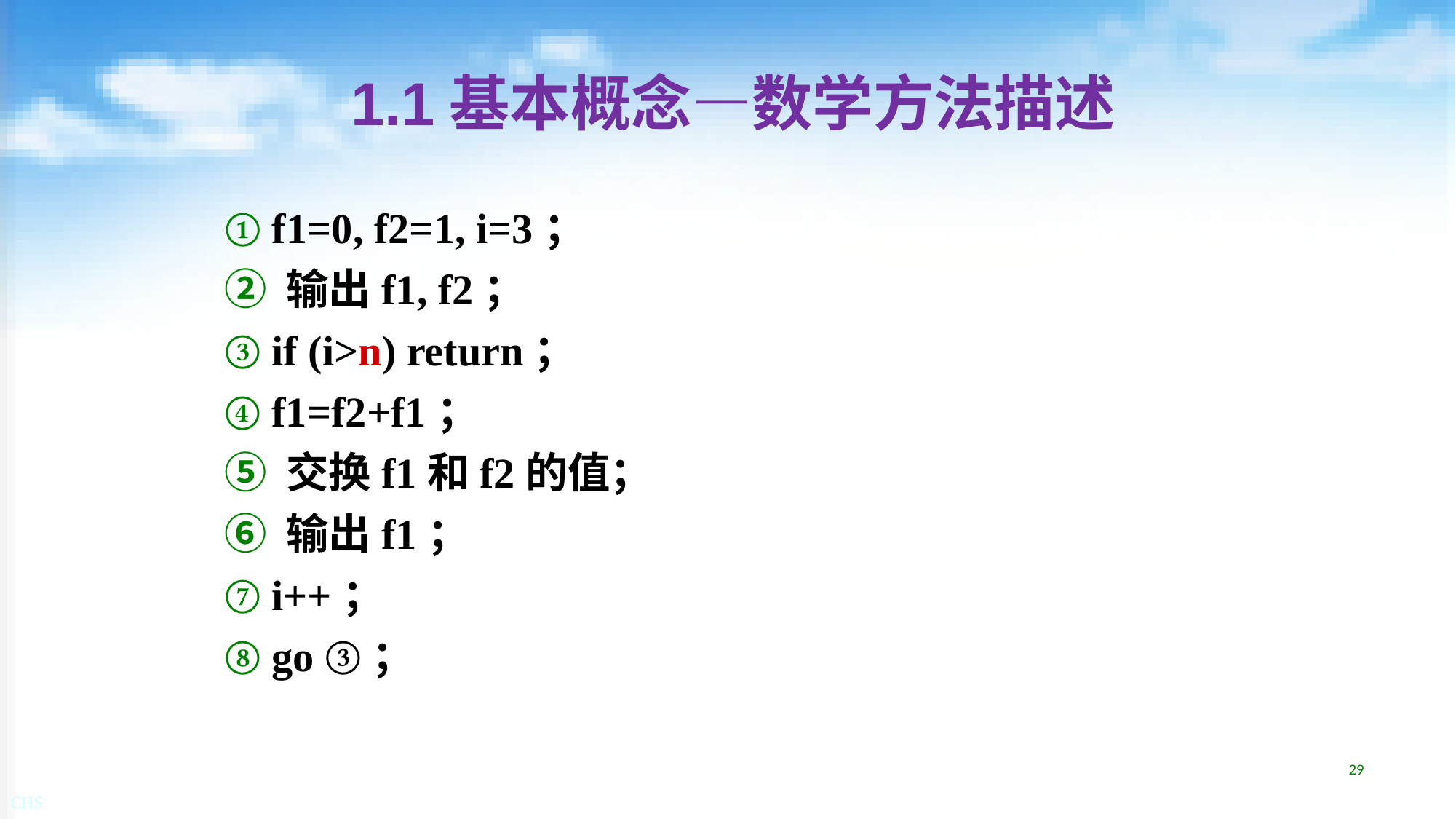

# 1.1基本概念—数学方法描述
① f1=0, f2=1, i=3；
② 输出f1, f2；
③ if (i>n) return；
④ f1=f2+f1；
⑤ 交换f1和f2的值；
⑥ 输出f1；
⑦ i++；
⑧ go ③；
29